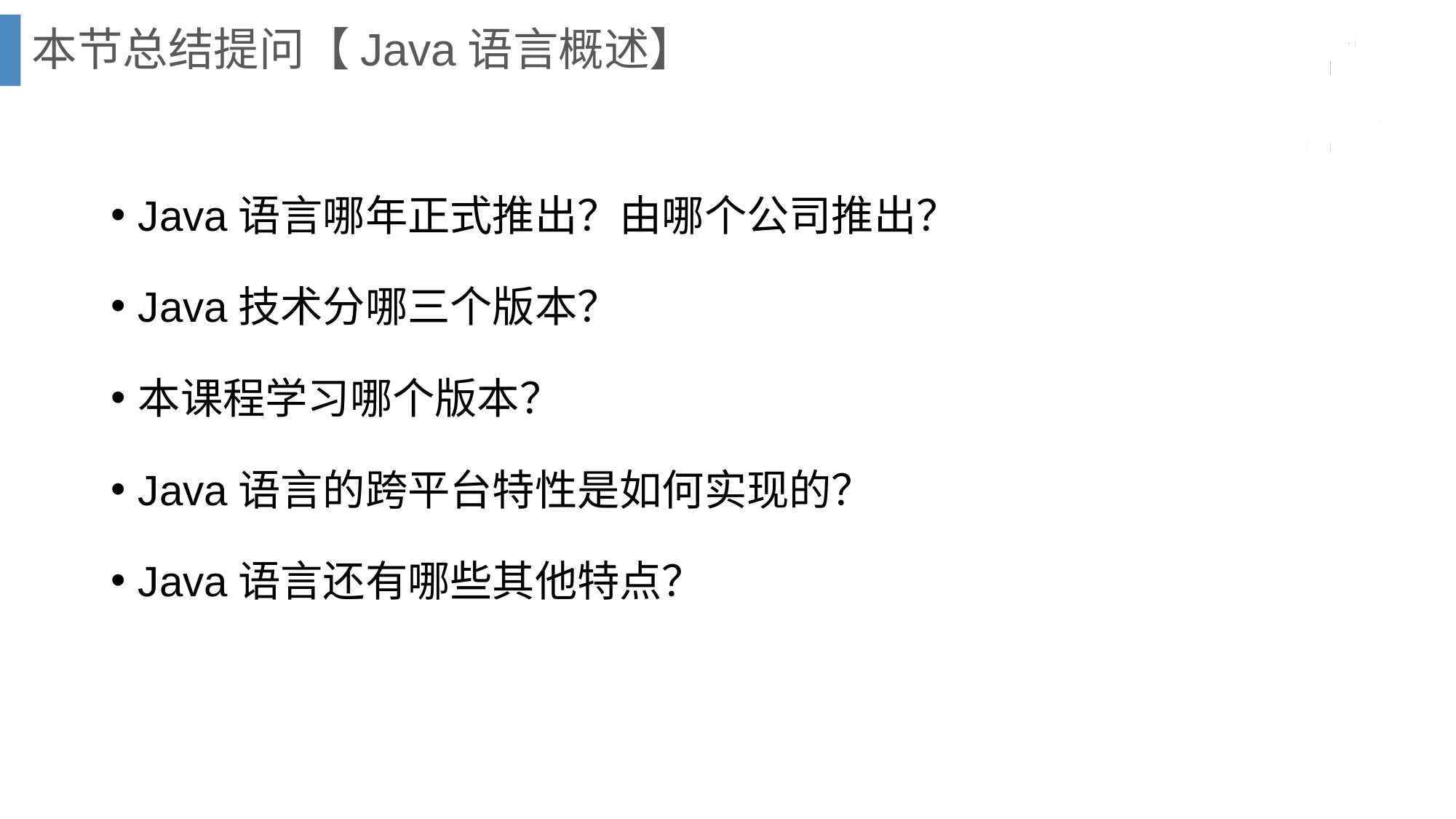

# 本节总结提问【Java语言概述】
Java语言哪年正式推出？由哪个公司推出？
Java技术分哪三个版本？
本课程学习哪个版本？
Java语言的跨平台特性是如何实现的？
Java语言还有哪些其他特点？